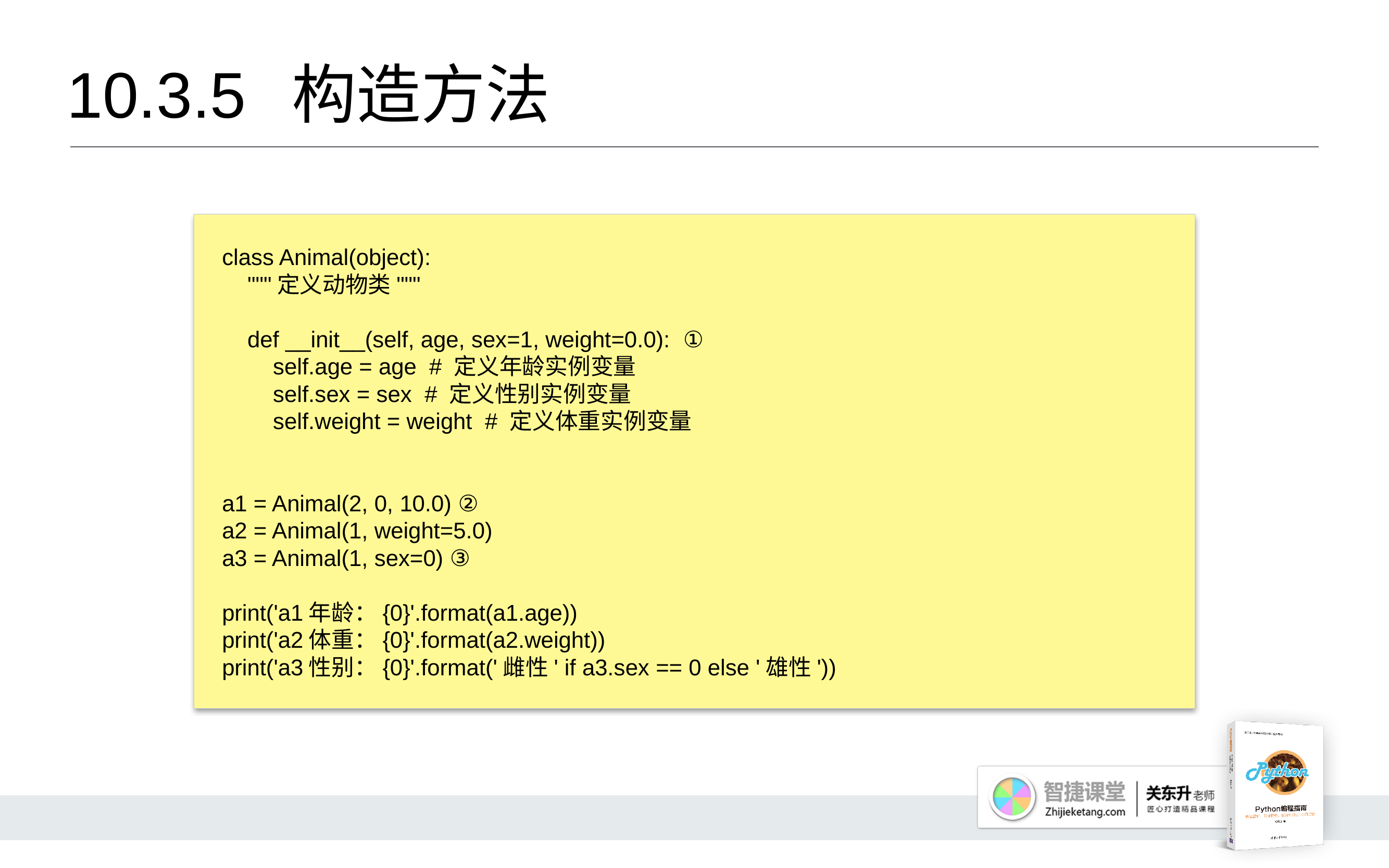

# 10.3.5 	构造方法
class Animal(object):
    """定义动物类"""

    def __init__(self, age, sex=1, weight=0.0):  ①
        self.age = age  # 定义年龄实例变量
        self.sex = sex  # 定义性别实例变量
        self.weight = weight  # 定义体重实例变量

a1 = Animal(2, 0, 10.0) ②
a2 = Animal(1, weight=5.0)
a3 = Animal(1, sex=0) ③

print('a1年龄：{0}'.format(a1.age))
print('a2体重：{0}'.format(a2.weight))
print('a3性别：{0}'.format('雌性' if a3.sex == 0 else '雄性'))